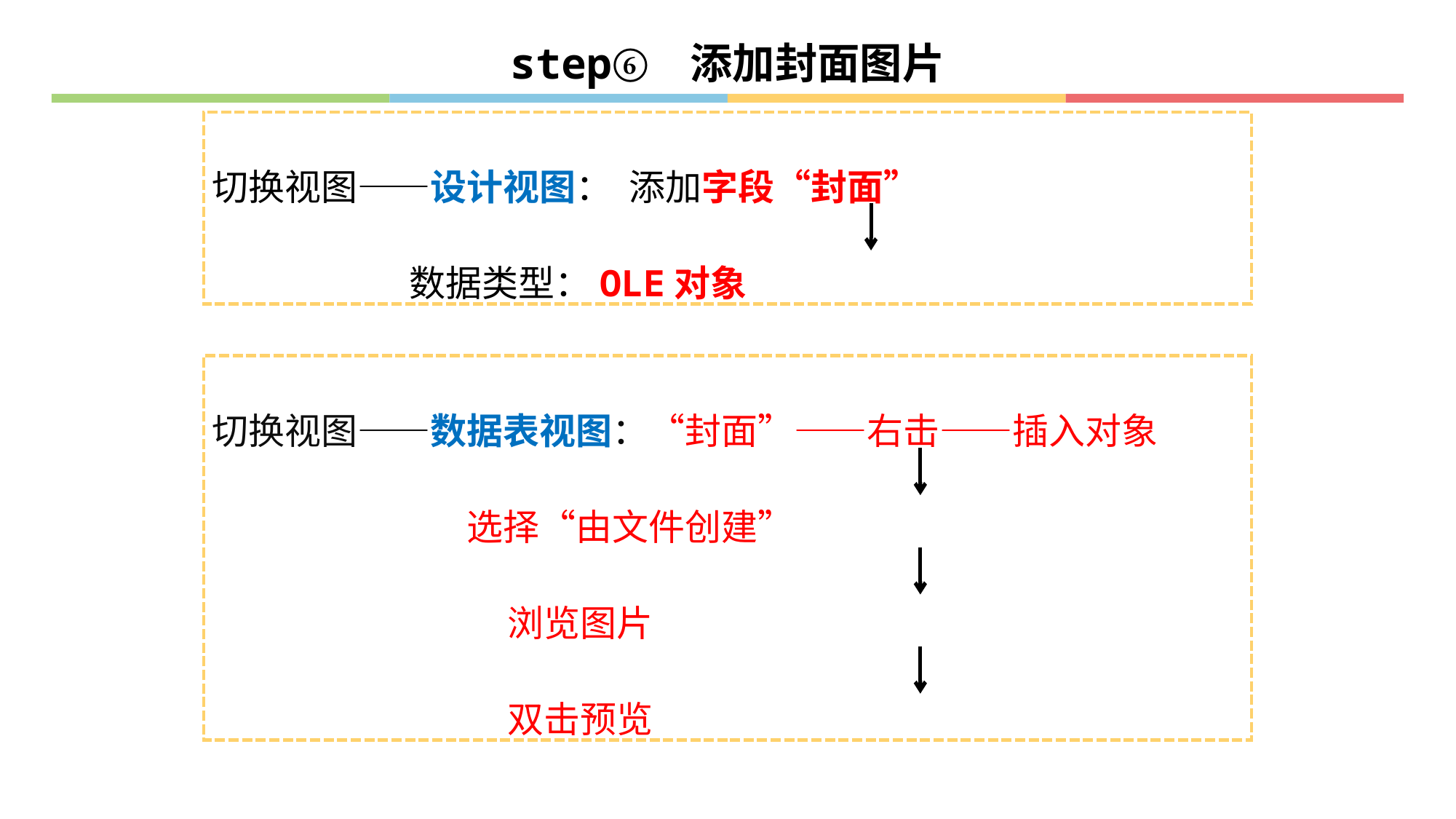

step⑥ 添加封面图片
切换视图——设计视图：  添加字段“封面”
                       数据类型：OLE对象
切换视图——数据表视图：“封面”——右击——插入对象
                              选择“由文件创建”
                                   浏览图片
                                   双击预览